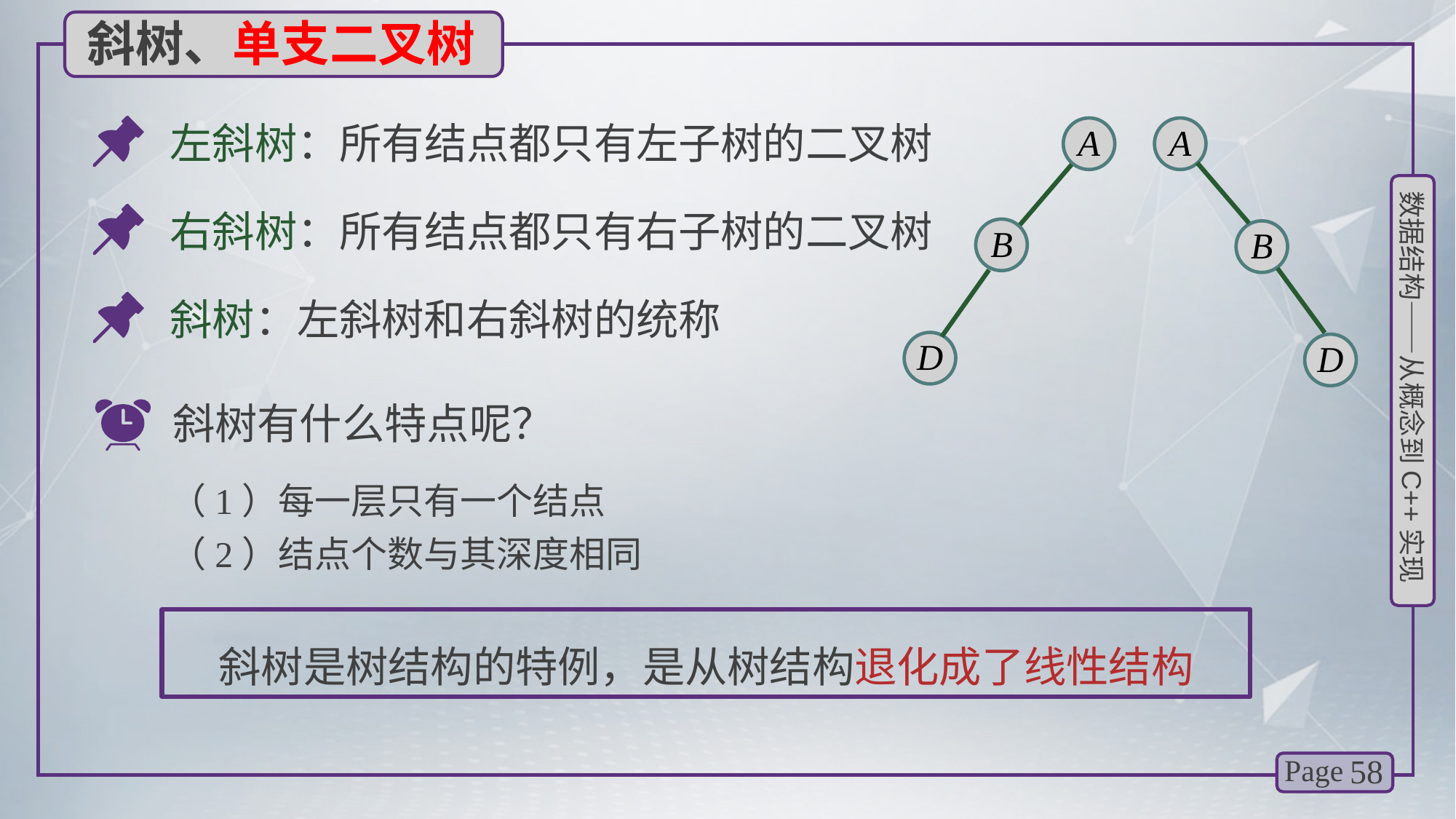

斜树、单支二叉树

左斜树：所有结点都只有左子树的二叉树

A

B

D
A

B

D
右斜树：所有结点都只有右子树的二叉树

斜树：左斜树和右斜树的统称

斜树有什么特点呢？

（1）每一层只有一个结点
（2）结点个数与其深度相同
斜树是树结构的特例，是从树结构退化成了线性结构